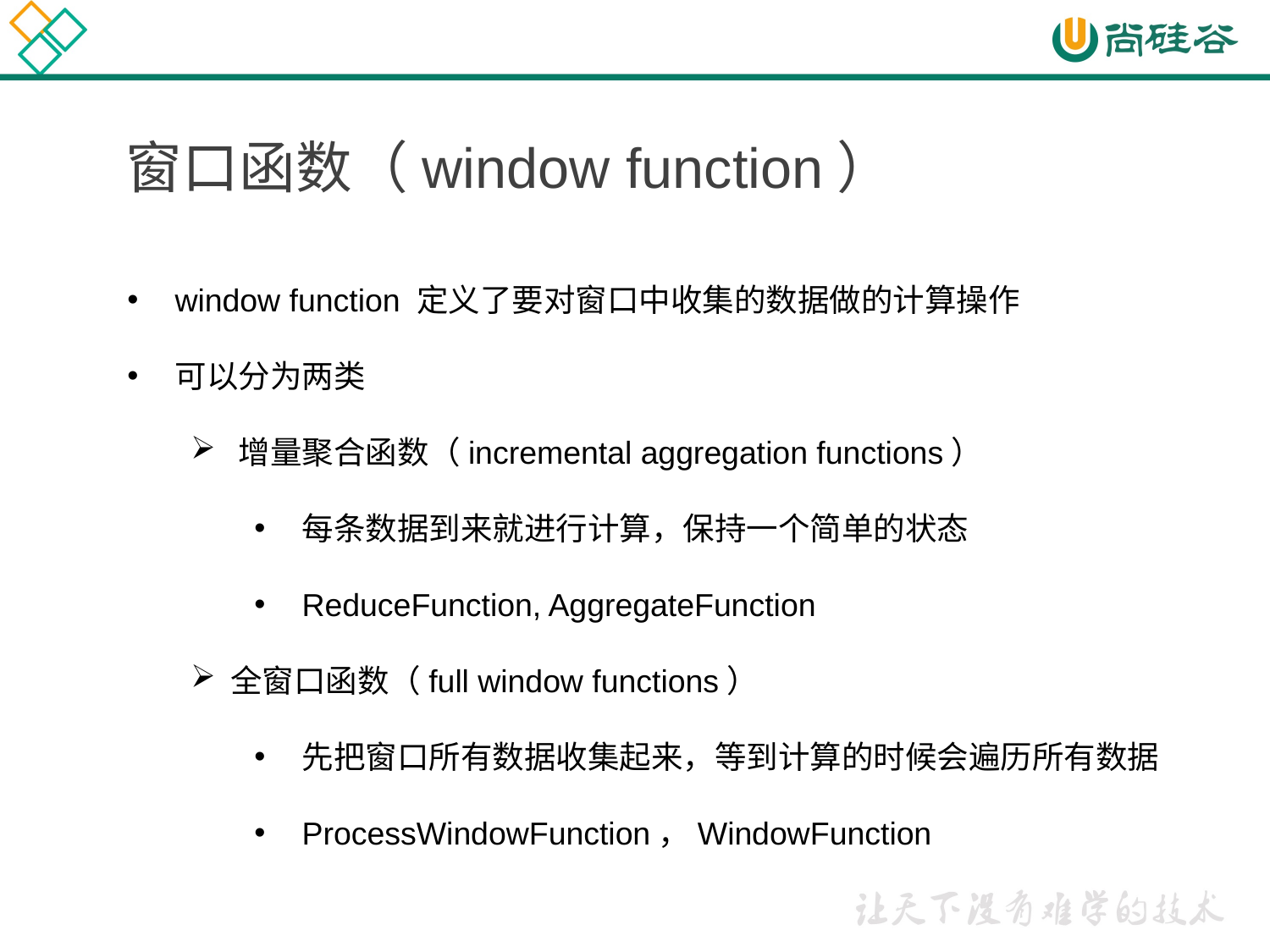

窗口函数（window function）
window function 定义了要对窗口中收集的数据做的计算操作
可以分为两类
增量聚合函数（incremental aggregation functions）
每条数据到来就进行计算，保持一个简单的状态
ReduceFunction, AggregateFunction
全窗口函数（full window functions）
先把窗口所有数据收集起来，等到计算的时候会遍历所有数据
ProcessWindowFunction，WindowFunction